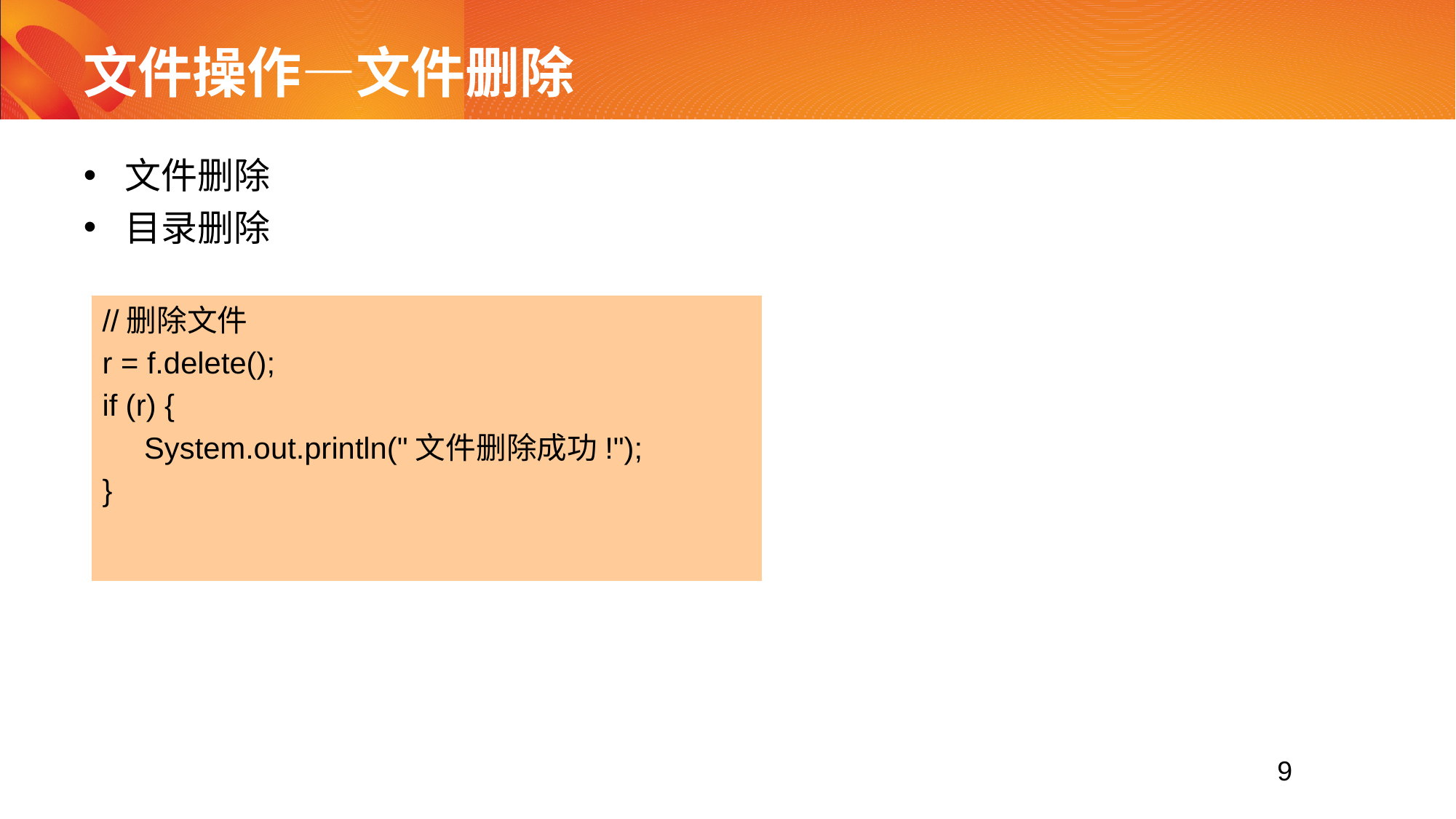

# 文件操作—文件删除
文件删除
目录删除

//删除文件
r = f.delete();
if (r) {
     System.out.println("文件删除成功!");
}